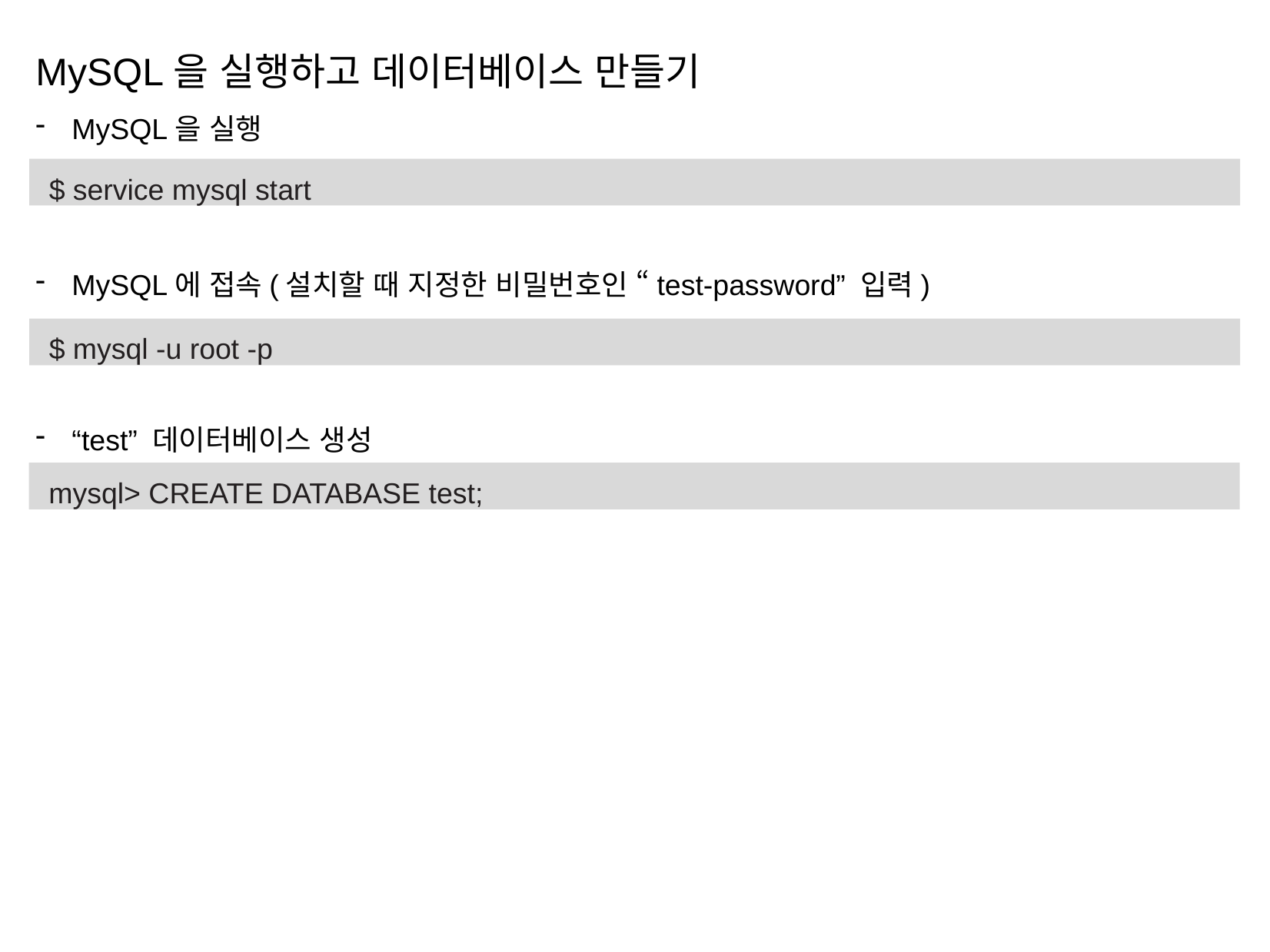

MySQL을 실행하고 데이터베이스 만들기
MySQL을 실행

MySQL에 접속(설치할 때 지정한 비밀번호인 “test-password” 입력)

“test” 데이터베이스 생성

$ service mysql start
$ mysql -u root -p
mysql> CREATE DATABASE test;